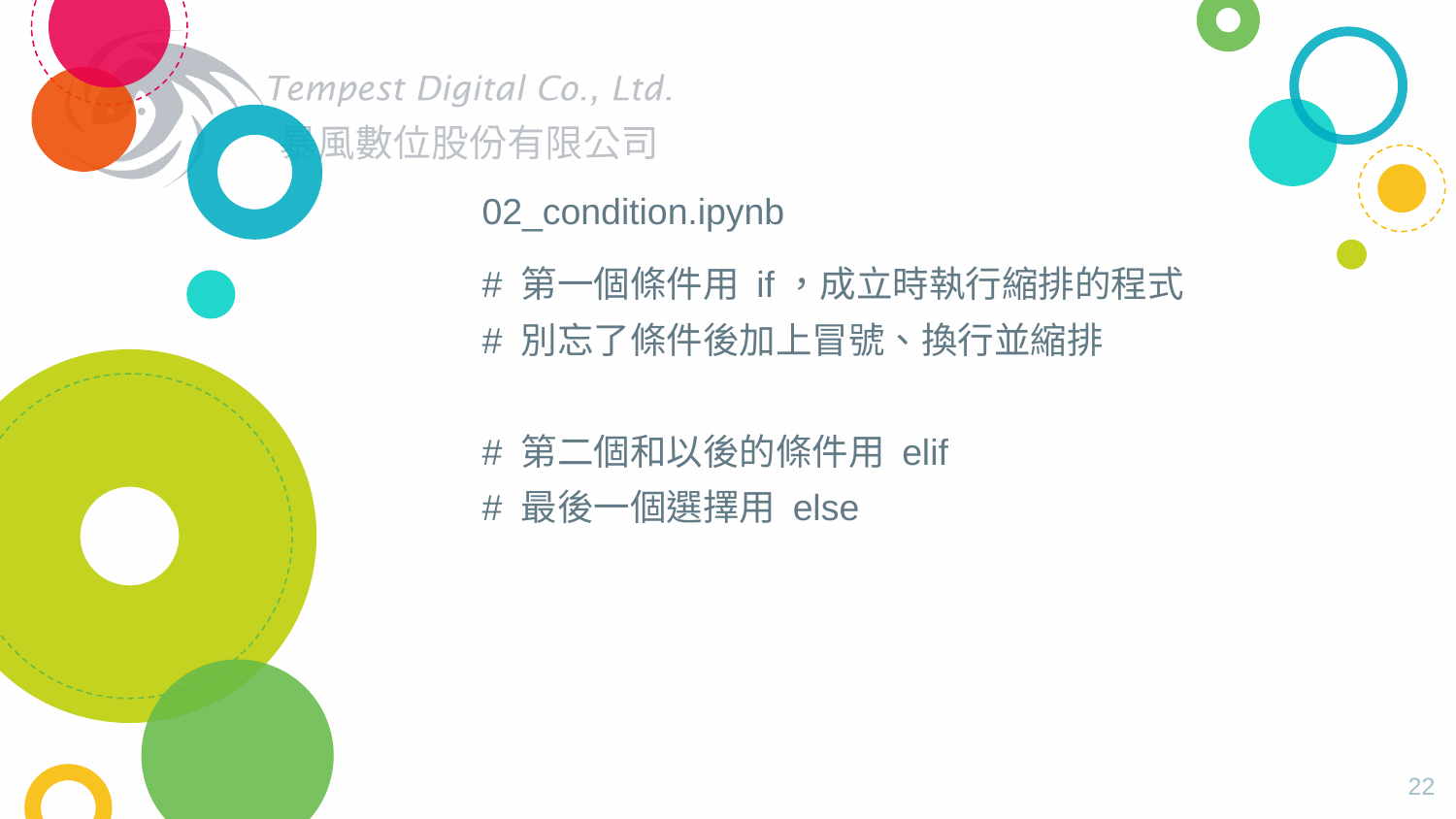

# 02_condition.ipynb
# 第一個條件用 if，成立時執行縮排的程式
# 別忘了條件後加上冒號、換行並縮排

# 第二個和以後的條件用 elif
# 最後一個選擇用 else
22